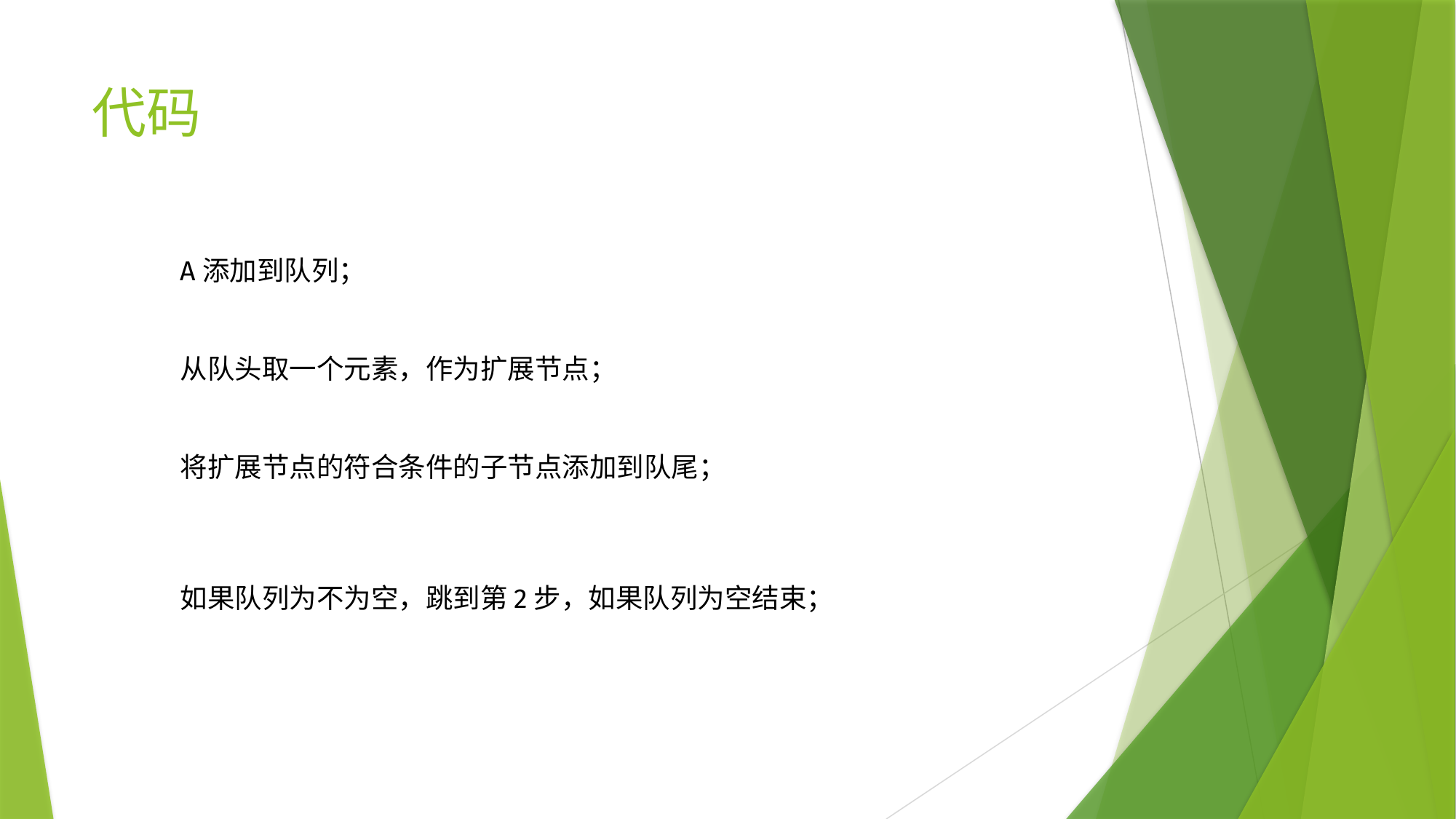

# 代码
A添加到队列；

从队头取一个元素，作为扩展节点；

将扩展节点的符合条件的子节点添加到队尾；

如果队列为不为空，跳到第2步，如果队列为空结束；